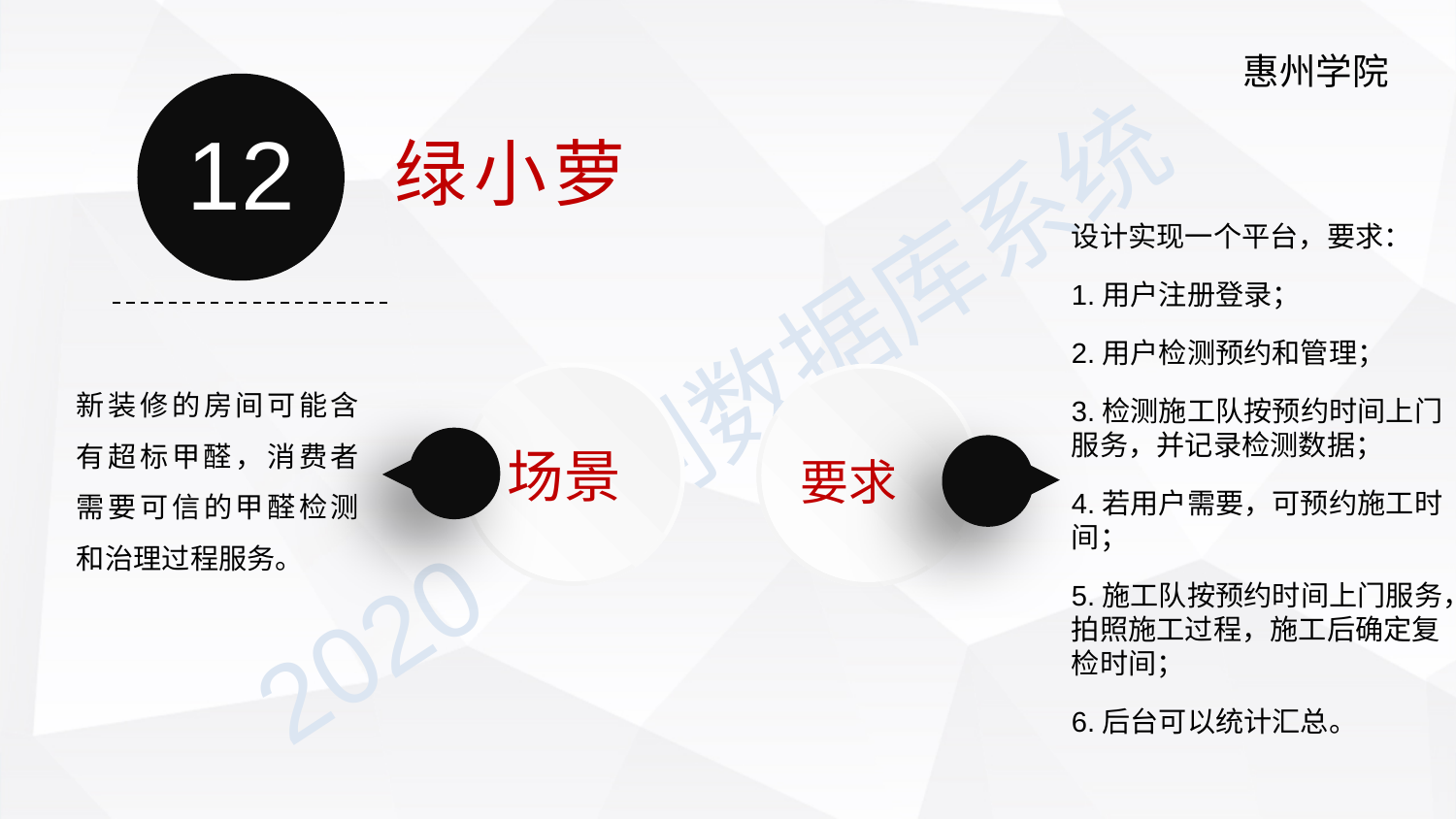

12
绿小萝
设计实现一个平台，要求：
1.用户注册登录；
2.用户检测预约和管理；
3.检测施工队按预约时间上门服务，并记录检测数据；
4.若用户需要，可预约施工时间；
5.施工队按预约时间上门服务，拍照施工过程，施工后确定复检时间；
6.后台可以统计汇总。

新装修的房间可能含有超标甲醛，消费者需要可信的甲醛检测和治理过程服务。

场景
要求